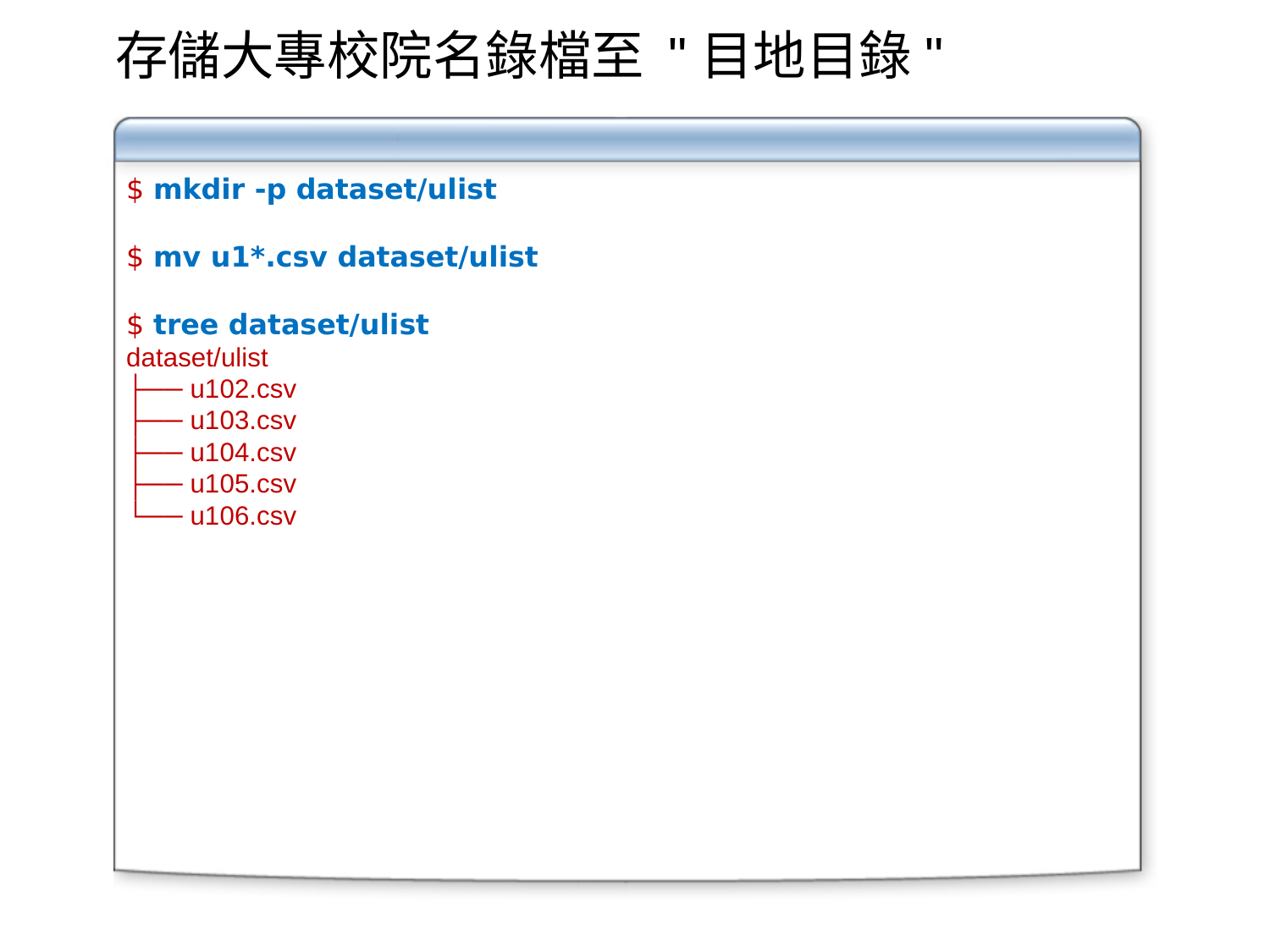

存儲大專校院名錄檔至 "目地目錄"
$ mkdir -p dataset/ulist

$ mv u1*.csv dataset/ulist

$ tree dataset/ulist
dataset/ulist
├── u102.csv
├── u103.csv
├── u104.csv
├── u105.csv
└── u106.csv